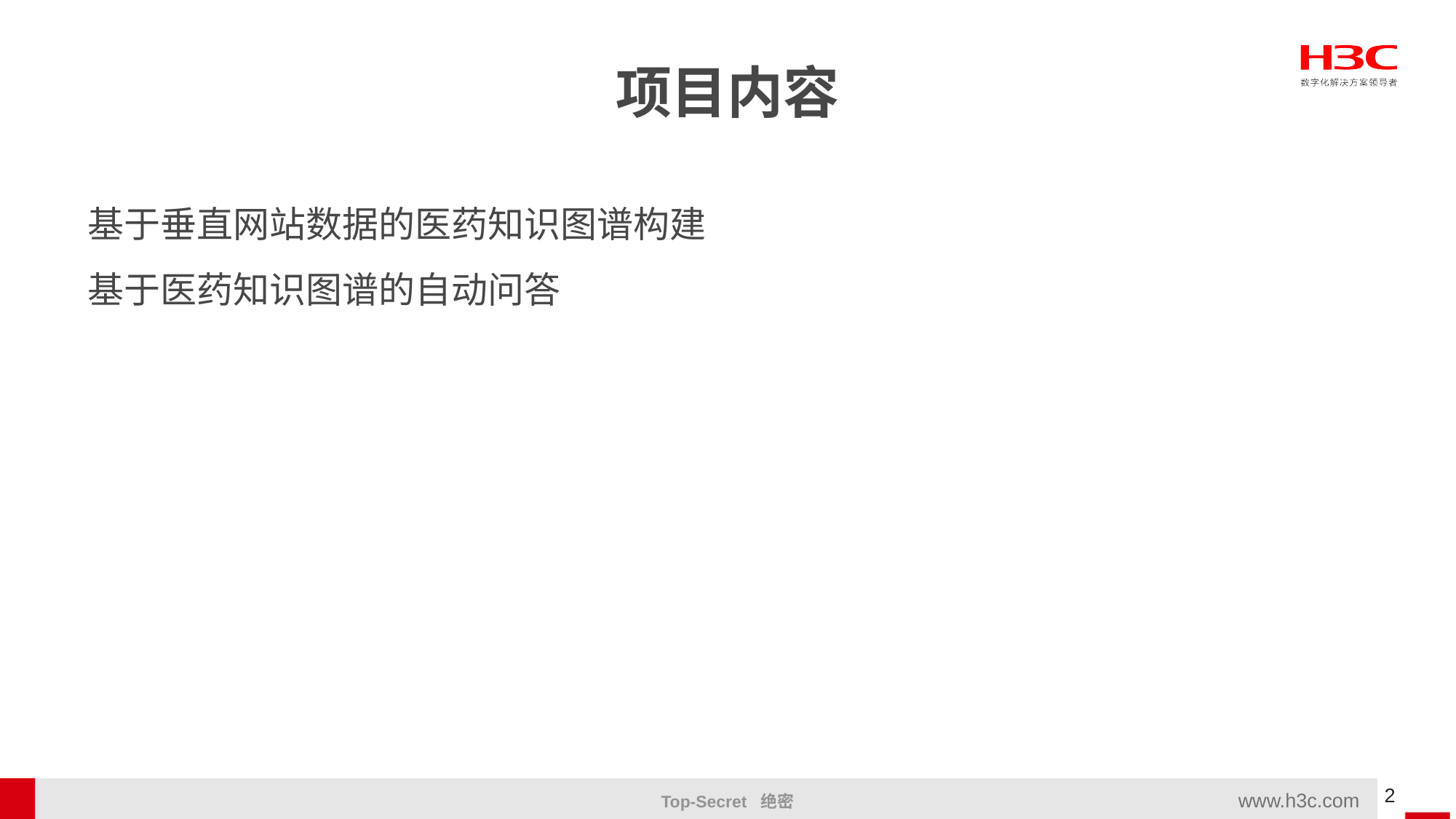

# 项目内容
基于垂直网站数据的医药知识图谱构建
基于医药知识图谱的自动问答